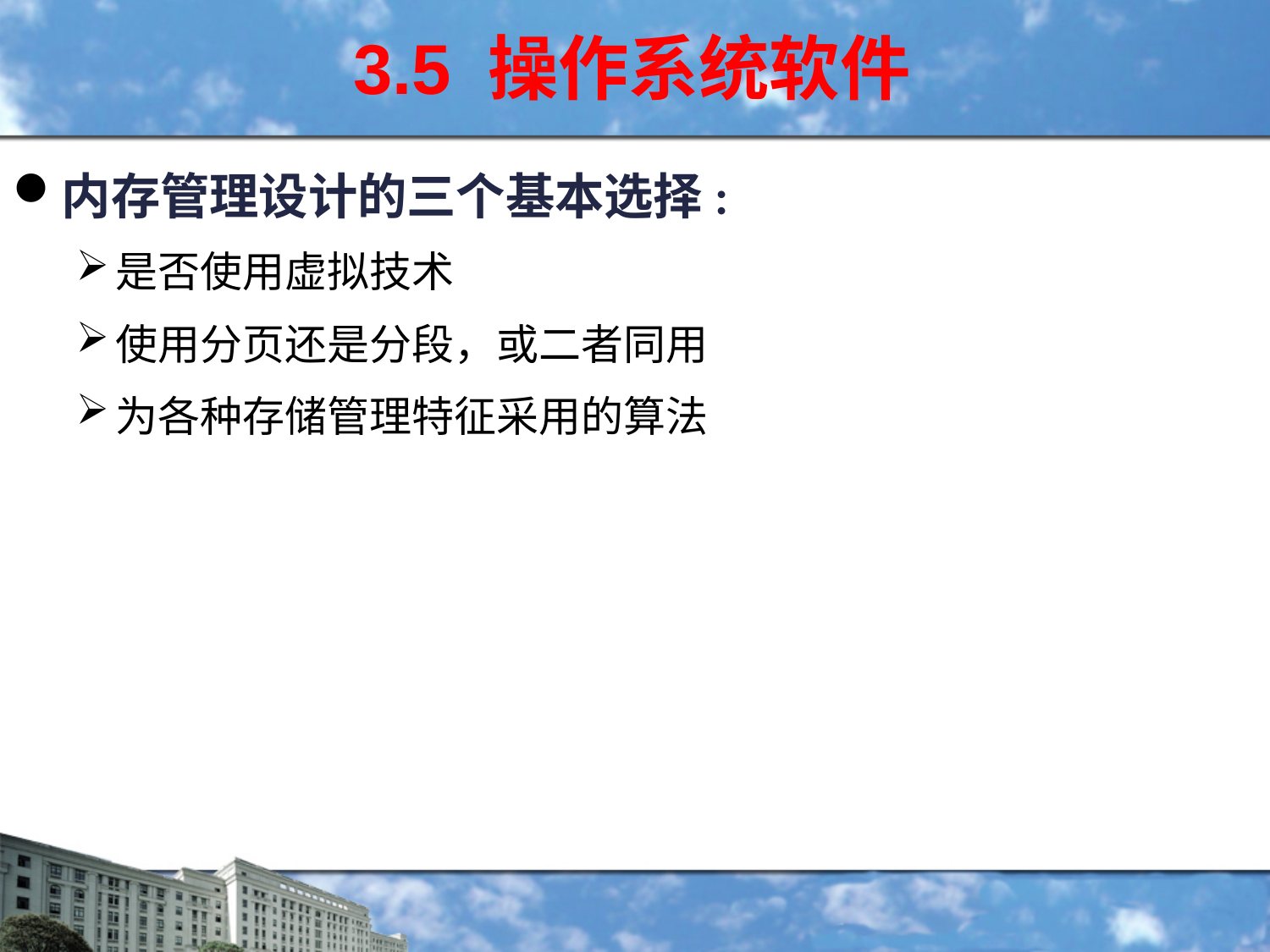

3.5 操作系统软件
内存管理设计的三个基本选择:
是否使用虚拟技术
使用分页还是分段，或二者同用
为各种存储管理特征采用的算法